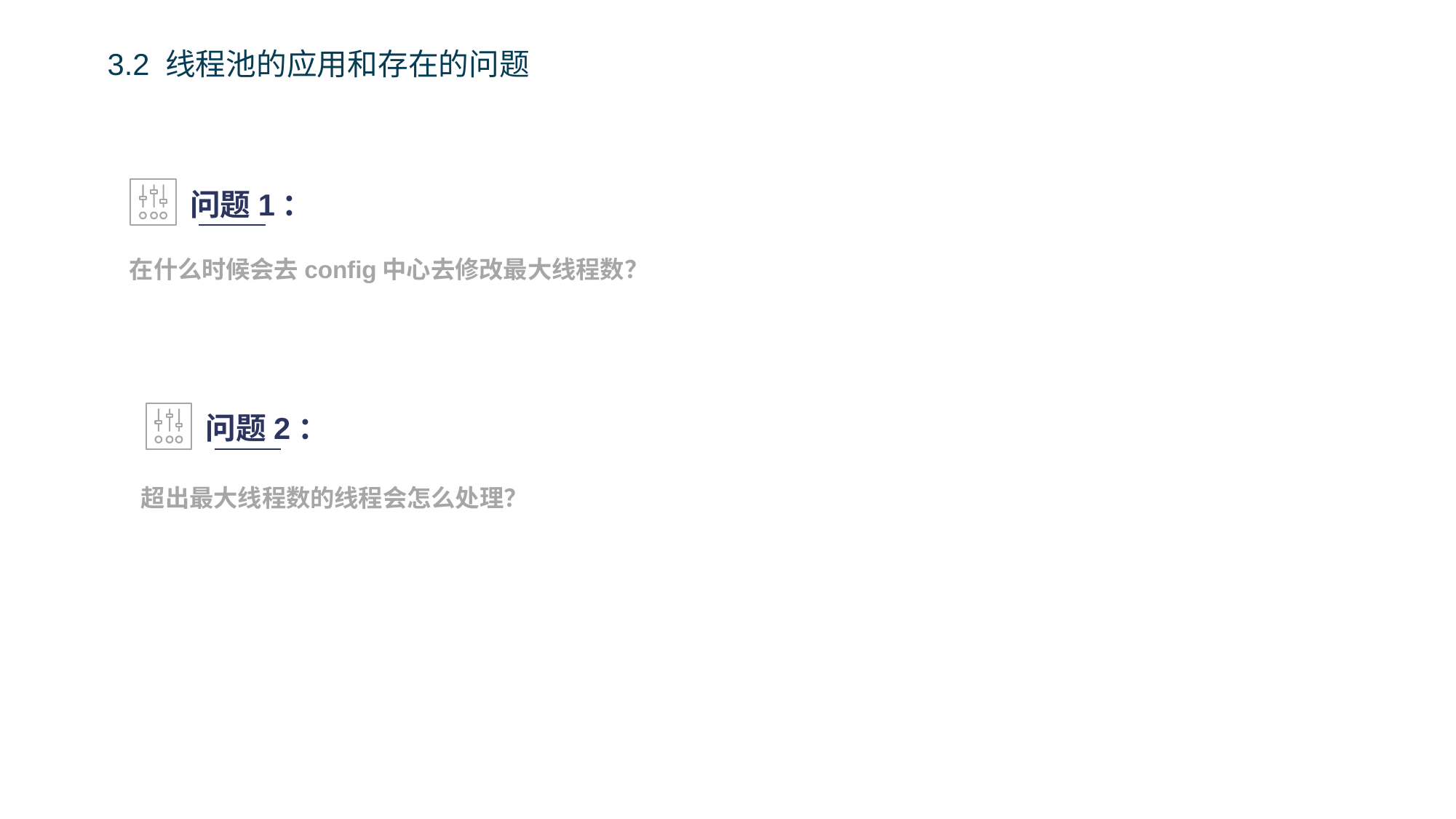

3.2 线程池的应用和存在的问题

问题1：
在什么时候会去config中心去修改最大线程数？

问题2：
超出最大线程数的线程会怎么处理？